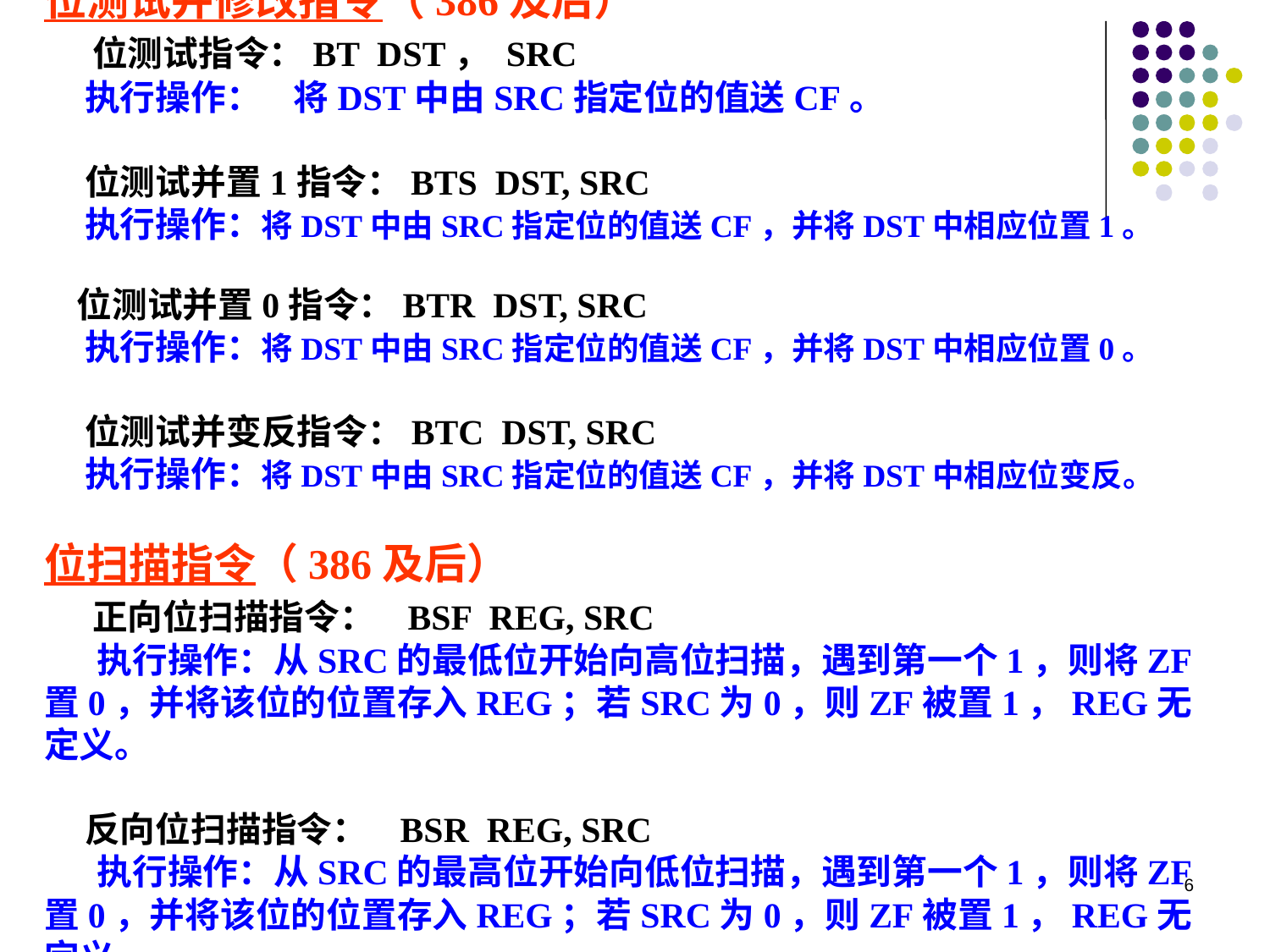

位测试并修改指令（386及后）
    位测试指令：BT  DST， SRC
    执行操作：    将DST中由SRC指定位的值送CF。

    位测试并置1指令：BTS  DST, SRC
    执行操作：将DST中由SRC指定位的值送CF，并将DST中相应位置1。

   位测试并置0指令：BTR  DST, SRC
    执行操作：将DST中由SRC指定位的值送CF，并将DST中相应位置0。

    位测试并变反指令：BTC  DST, SRC
    执行操作：将DST中由SRC指定位的值送CF，并将DST中相应位变反。

位扫描指令（386及后）
    正向位扫描指令：   BSF  REG, SRC
     执行操作：从SRC的最低位开始向高位扫描，遇到第一个1，则将ZF置0，并将该位的位置存入REG；若SRC为0，则ZF被置1，REG无定义。

    反向位扫描指令：   BSR  REG, SRC
     执行操作：从SRC的最高位开始向低位扫描，遇到第一个1，则将ZF置0，并将该位的位置存入REG；若SRC为0，则ZF被置1，REG无定义。
6